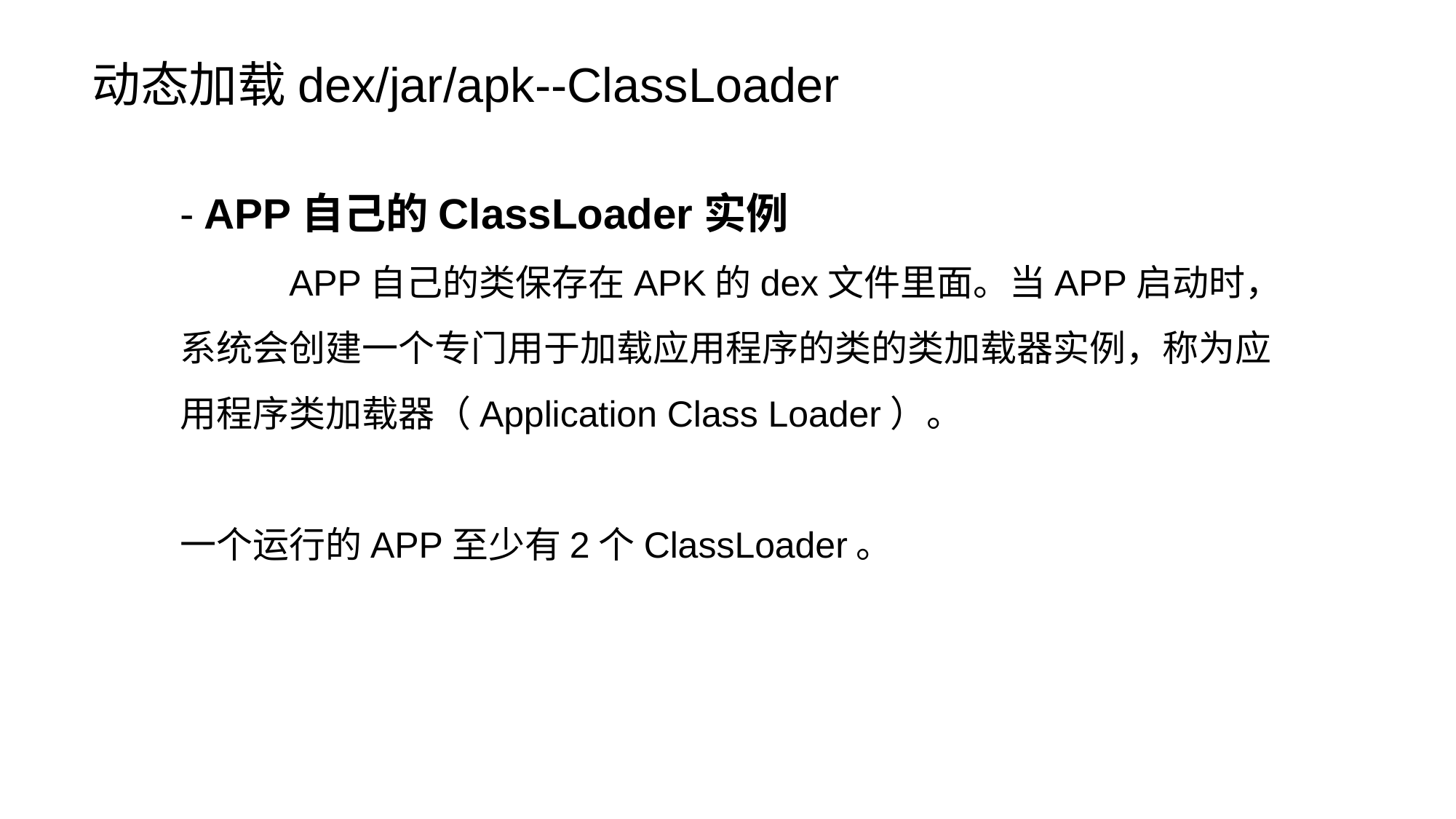

动态加载dex/jar/apk--ClassLoader
- APP自己的ClassLoader实例
	APP自己的类保存在APK的dex文件里面。当APP启动时，系统会创建一个专门用于加载应用程序的类的类加载器实例，称为应用程序类加载器（Application Class Loader）。

一个运行的APP至少有2个ClassLoader。